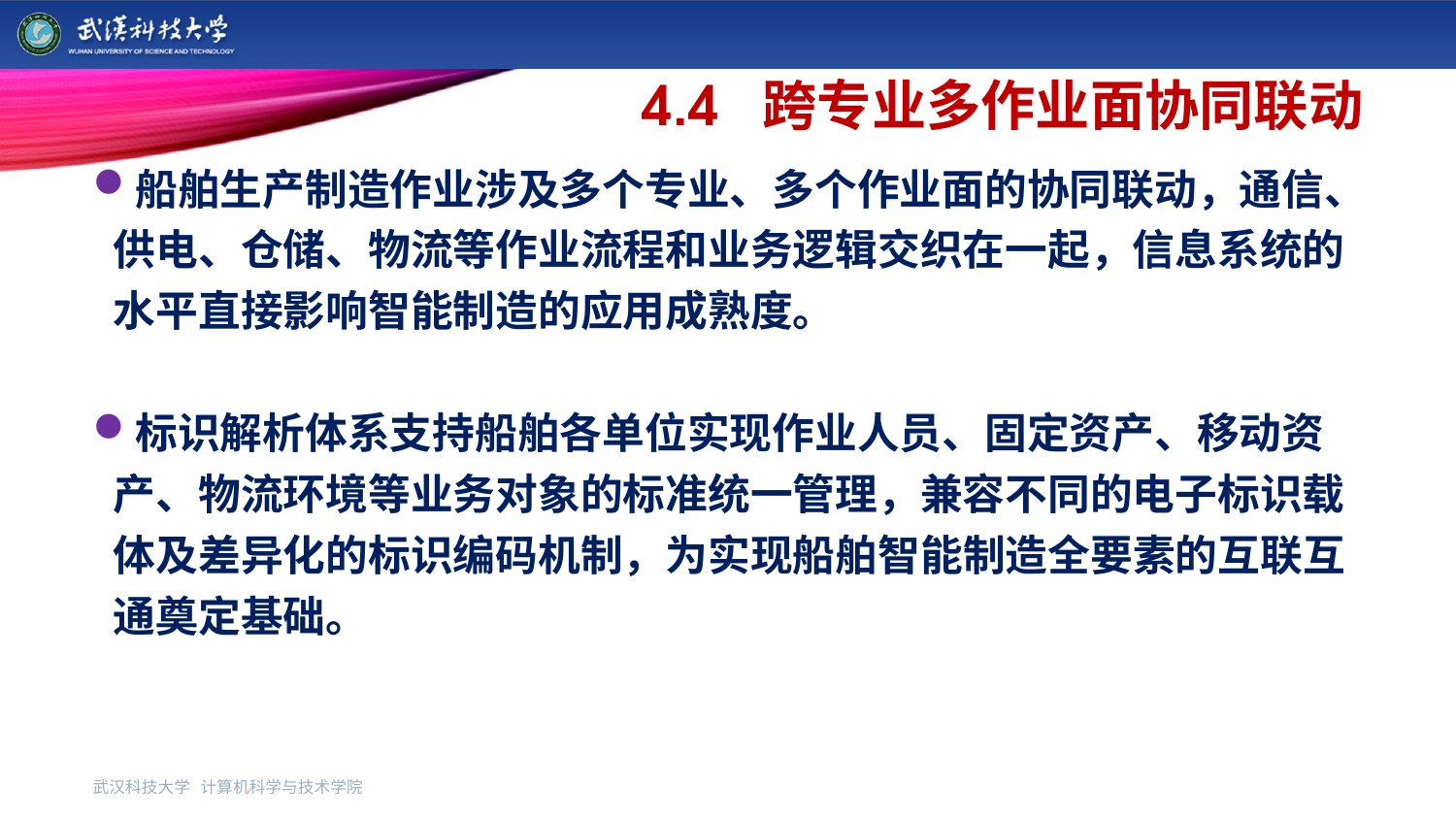

# 4.4  跨专业多作业面协同联动
船舶生产制造作业涉及多个专业、多个作业面的协同联动，通信、供电、仓储、物流等作业流程和业务逻辑交织在一起，信息系统的水平直接影响智能制造的应用成熟度。

标识解析体系支持船舶各单位实现作业人员、固定资产、移动资产、物流环境等业务对象的标准统一管理，兼容不同的电子标识载体及差异化的标识编码机制，为实现船舶智能制造全要素的互联互通奠定基础。
武汉科技大学  计算机科学与技术学院